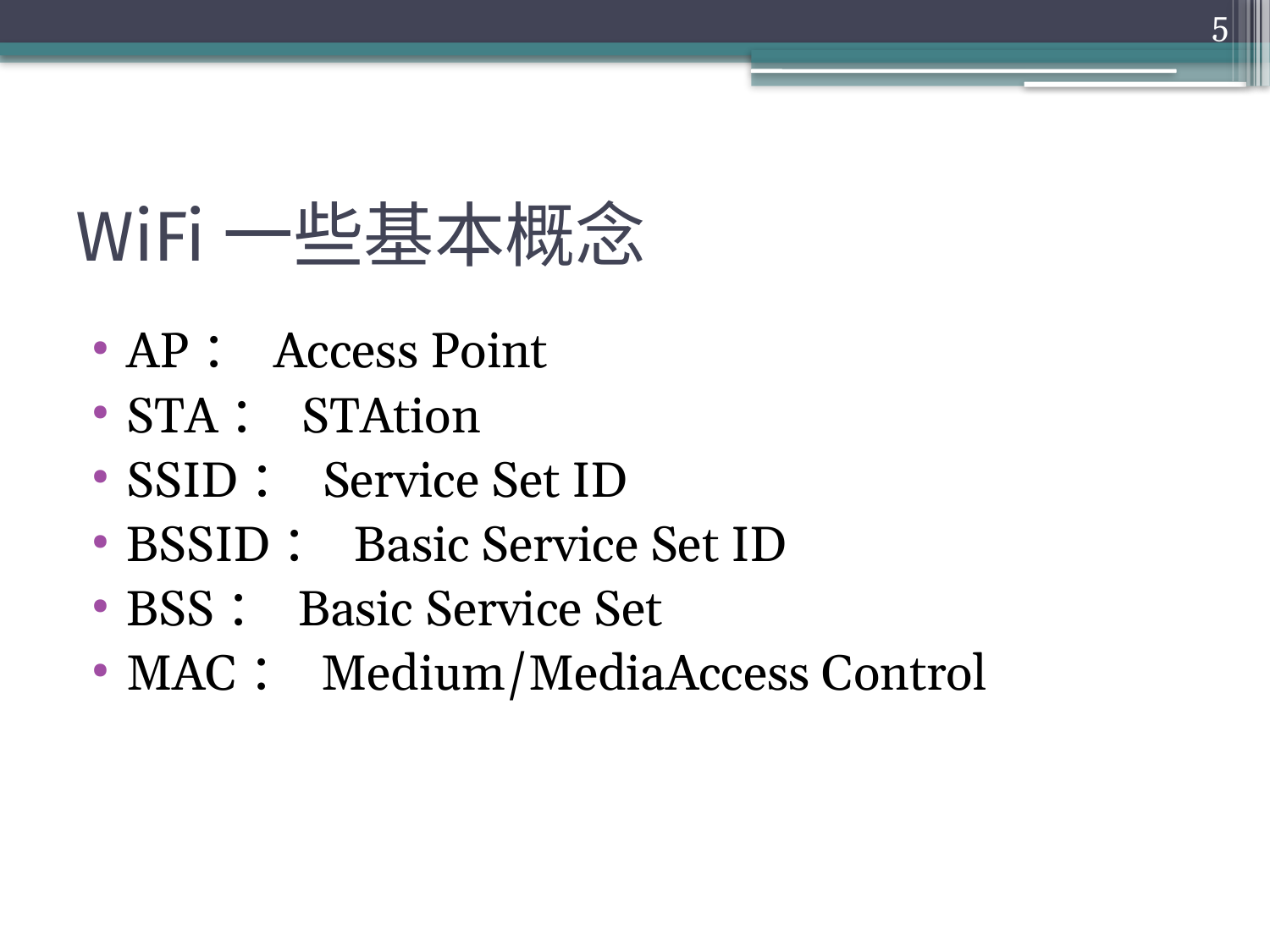

5
# WiFi一些基本概念
AP： Access Point
STA： STAtion
SSID： Service Set ID
BSSID： Basic Service Set ID
BSS： Basic Service Set
MAC： Medium/MediaAccess Control